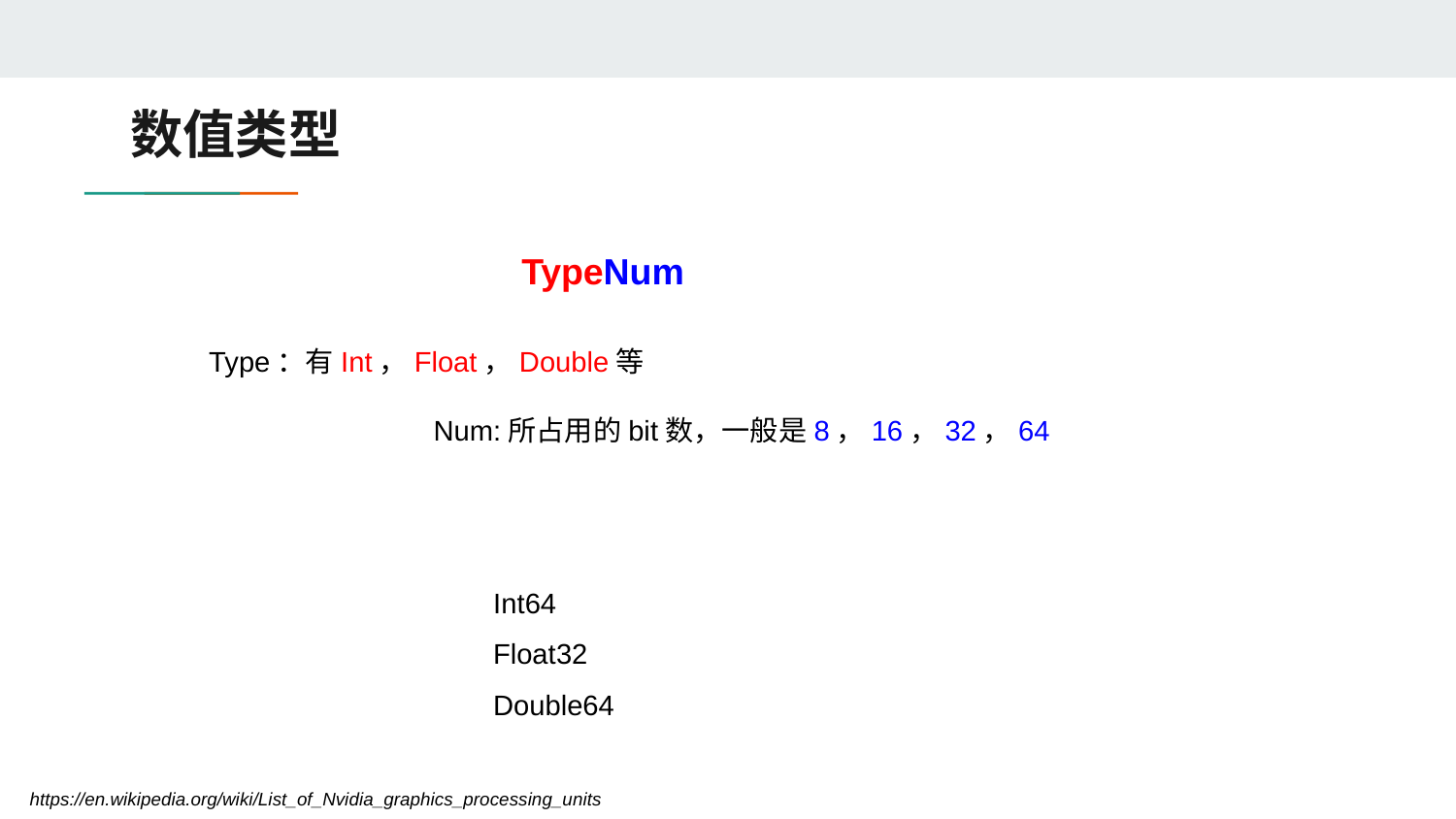

# 数值类型
TypeNum
Type：有Int，Float，Double等
Num:所占用的bit数，一般是8，16，32，64
Int64
Float32
Double64
https://en.wikipedia.org/wiki/List_of_Nvidia_graphics_processing_units